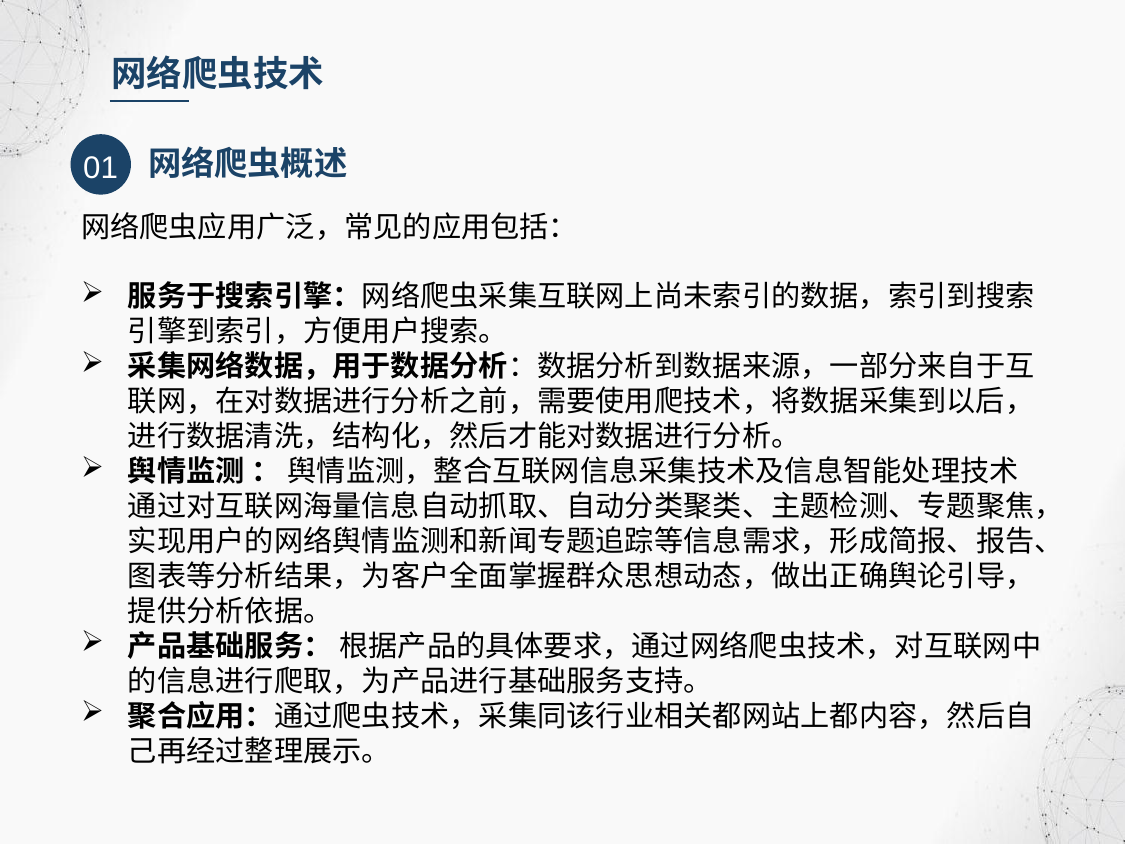

网络爬虫技术

01
网络爬虫概述
网络爬虫应用广泛，常见的应用包括：

服务于搜索引擎：网络爬虫采集互联网上尚未索引的数据，索引到搜索引擎到索引，方便用户搜索。
采集网络数据，用于数据分析：数据分析到数据来源，一部分来自于互联网，在对数据进行分析之前，需要使用爬技术，将数据采集到以后，进行数据清洗，结构化，然后才能对数据进行分析。
舆情监测 ： 舆情监测，整合互联网信息采集技术及信息智能处理技术通过对互联网海量信息自动抓取、自动分类聚类、主题检测、专题聚焦，实现用户的网络舆情监测和新闻专题追踪等信息需求，形成简报、报告、图表等分析结果，为客户全面掌握群众思想动态，做出正确舆论引导，提供分析依据。
产品基础服务： 根据产品的具体要求，通过网络爬虫技术，对互联网中的信息进行爬取，为产品进行基础服务支持。
聚合应用：通过爬虫技术，采集同该行业相关都网站上都内容，然后自己再经过整理展示。